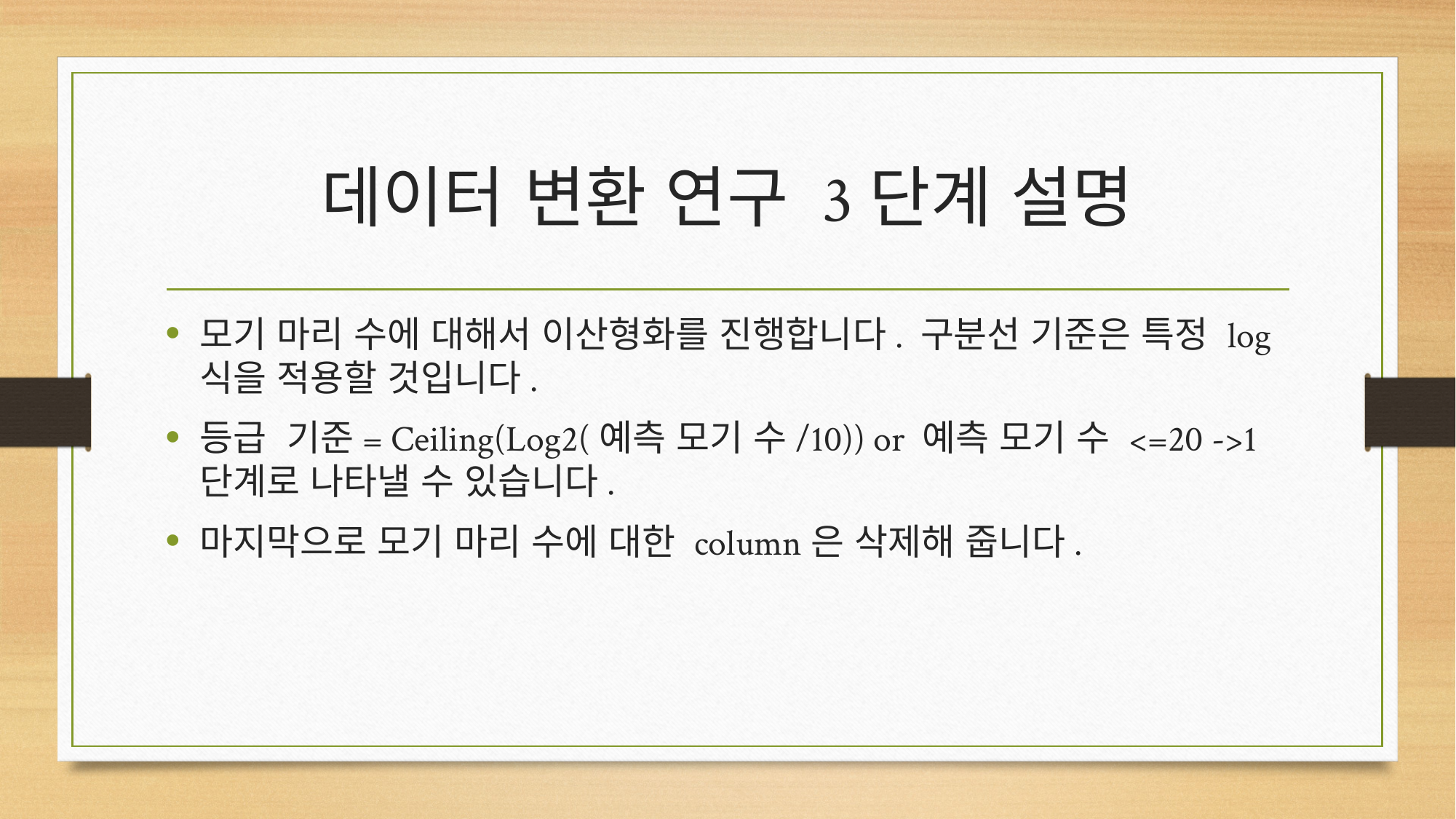

# 데이터 변환 연구 3단계 설명
모기 마리 수에 대해서 이산형화를 진행합니다. 구분선 기준은 특정 log식을 적용할 것입니다.
등급  기준= Ceiling(Log2(예측 모기 수/10)) or 예측 모기 수 <=20 ->1 단계로 나타낼 수 있습니다.
마지막으로 모기 마리 수에 대한 column은 삭제해 줍니다.